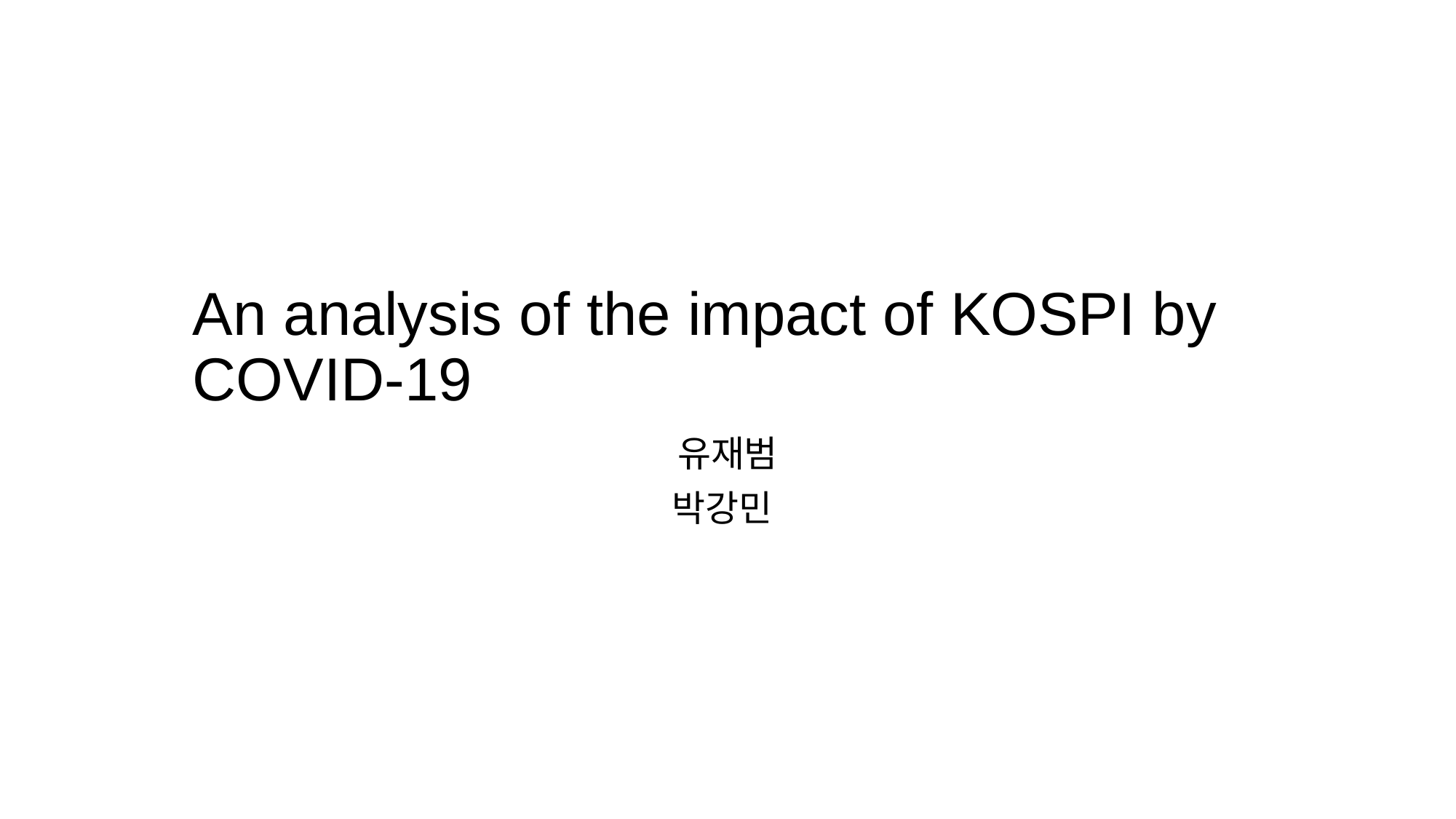

# An analysis of the impact of KOSPI by COVID-19
유재범
박강민